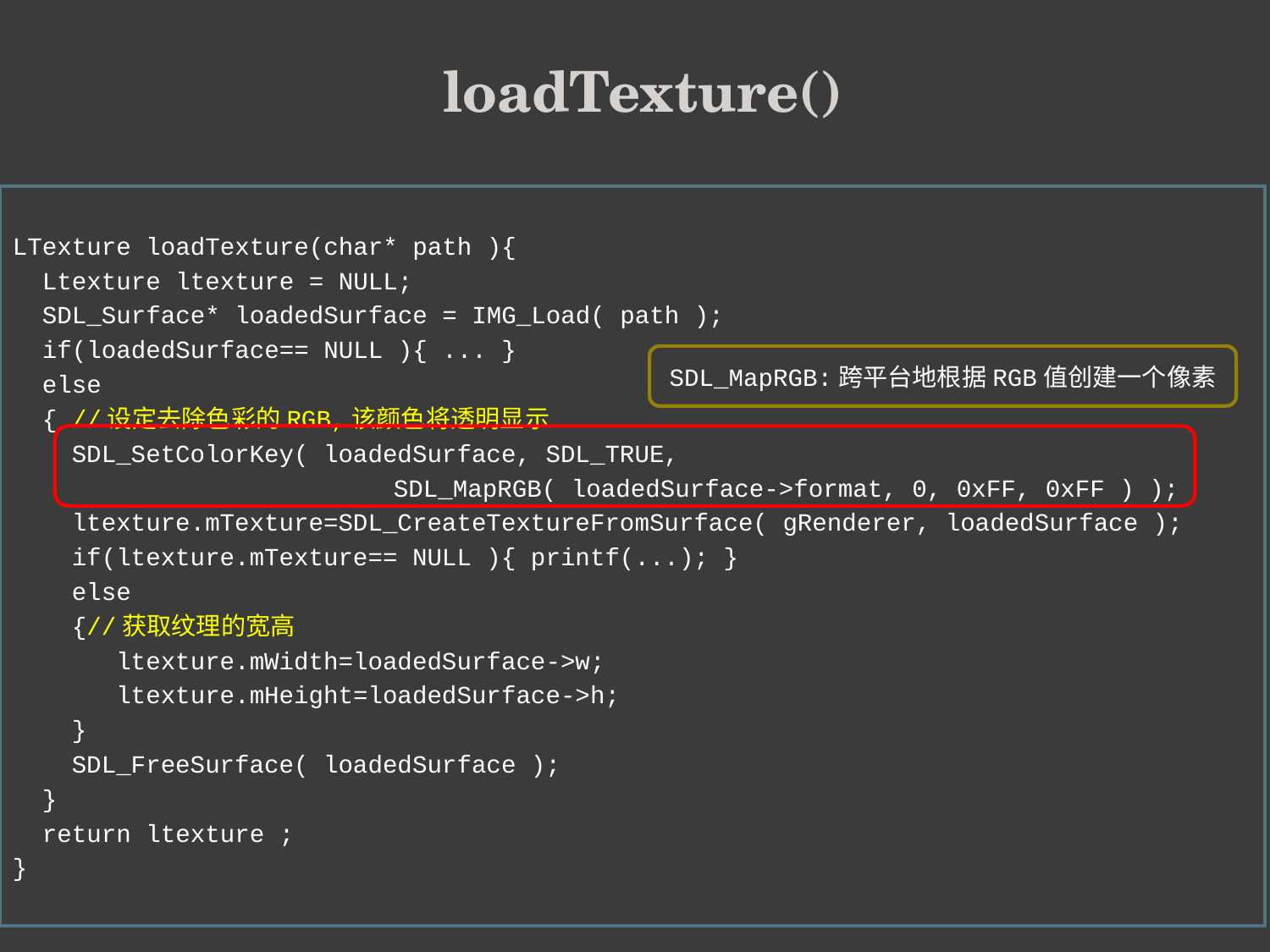

loadTexture()
LTexture loadTexture(char* path ){
  Ltexture ltexture = NULL;
  SDL_Surface* loadedSurface = IMG_Load( path );
  if(loadedSurface== NULL ){ ... }
  else
  { //设定去除色彩的RGB,该颜色将透明显示
    SDL_SetColorKey( loadedSurface, SDL_TRUE,
	 		SDL_MapRGB( loadedSurface->format, 0, 0xFF, 0xFF ) );
    ltexture.mTexture=SDL_CreateTextureFromSurface( gRenderer, loadedSurface );
    if(ltexture.mTexture== NULL ){ printf(...); }
    else
    {//获取纹理的宽高
       ltexture.mWidth=loadedSurface->w;
       ltexture.mHeight=loadedSurface->h;
    }
    SDL_FreeSurface( loadedSurface );
  }
  return ltexture ;
}
SDL_MapRGB:跨平台地根据RGB值创建一个像素